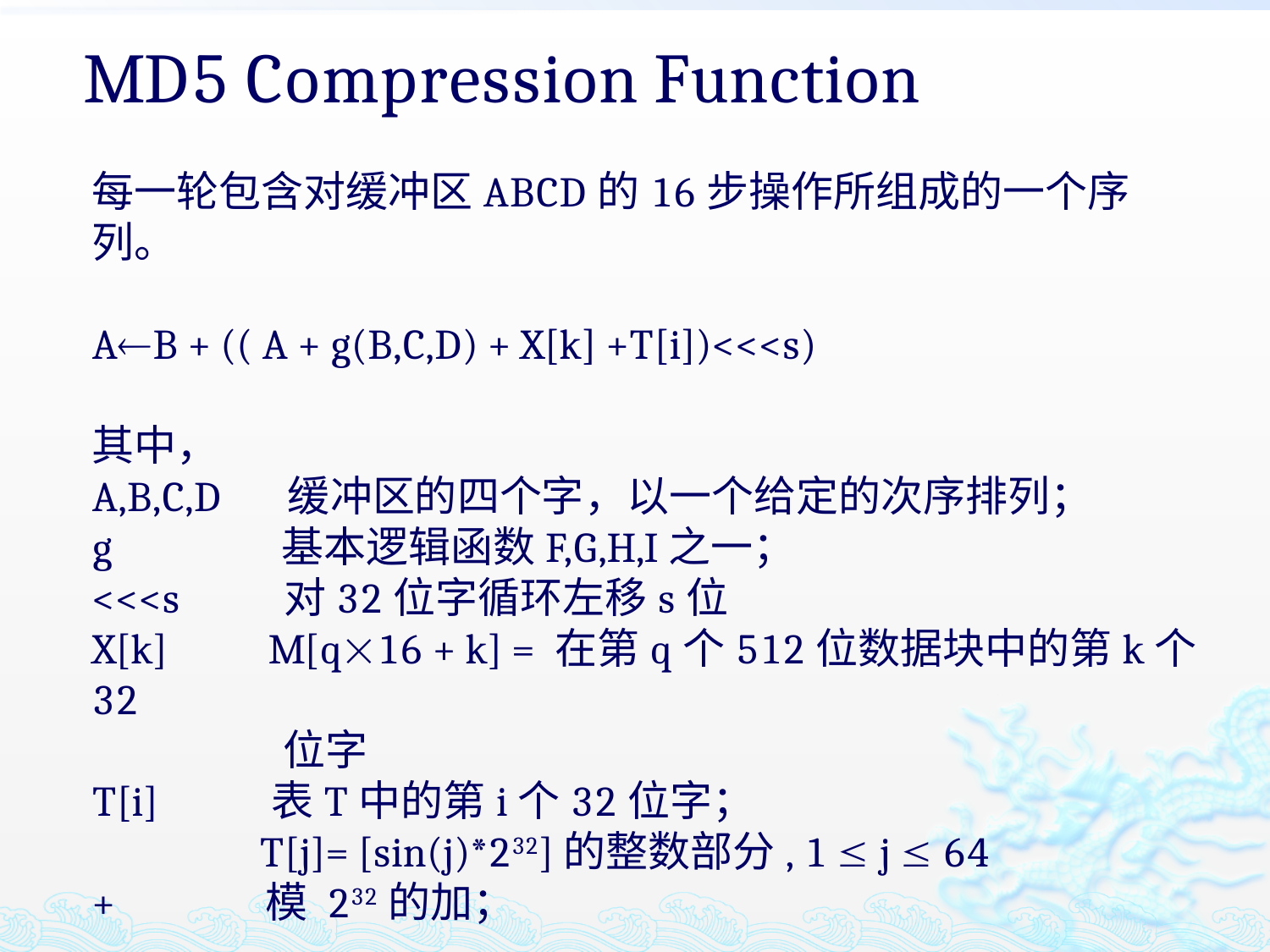

MD5 Compression Function
每一轮包含对缓冲区ABCD的16步操作所组成的一个序列。

A←B + (( A + g(B,C,D) + X[k] +T[i])<<<s)

其中，
A,B,C,D      缓冲区的四个字，以一个给定的次序排列；
g                 基本逻辑函数F,G,H,I之一；
<<<s          对32位字循环左移s位
X[k]           M[q×16 + k] = 在第q个512位数据块中的第k个32
                   位字
T[i]           表T中的第i个32位字；
                  T[j]= [sin(j)*232]的整数部分, 1 ≤ j ≤ 64
+               模 232的加；